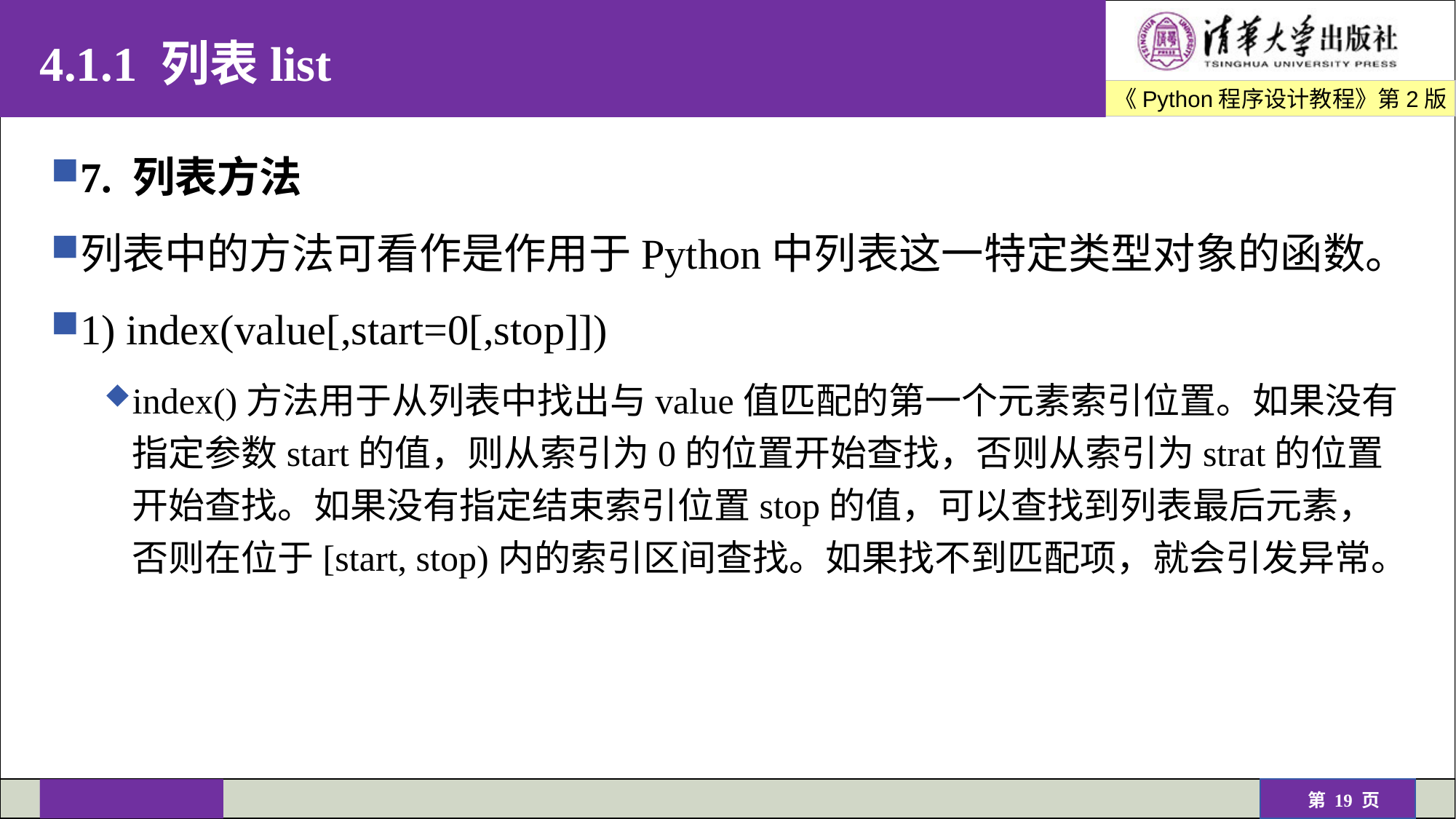

# 4.1.1 列表list
7. 列表方法
列表中的方法可看作是作用于Python中列表这一特定类型对象的函数。
1) index(value[,start=0[,stop]])
index()方法用于从列表中找出与value值匹配的第一个元素索引位置。如果没有指定参数start的值，则从索引为0的位置开始查找，否则从索引为strat的位置开始查找。如果没有指定结束索引位置stop的值，可以查找到列表最后元素，否则在位于[start, stop)内的索引区间查找。如果找不到匹配项，就会引发异常。